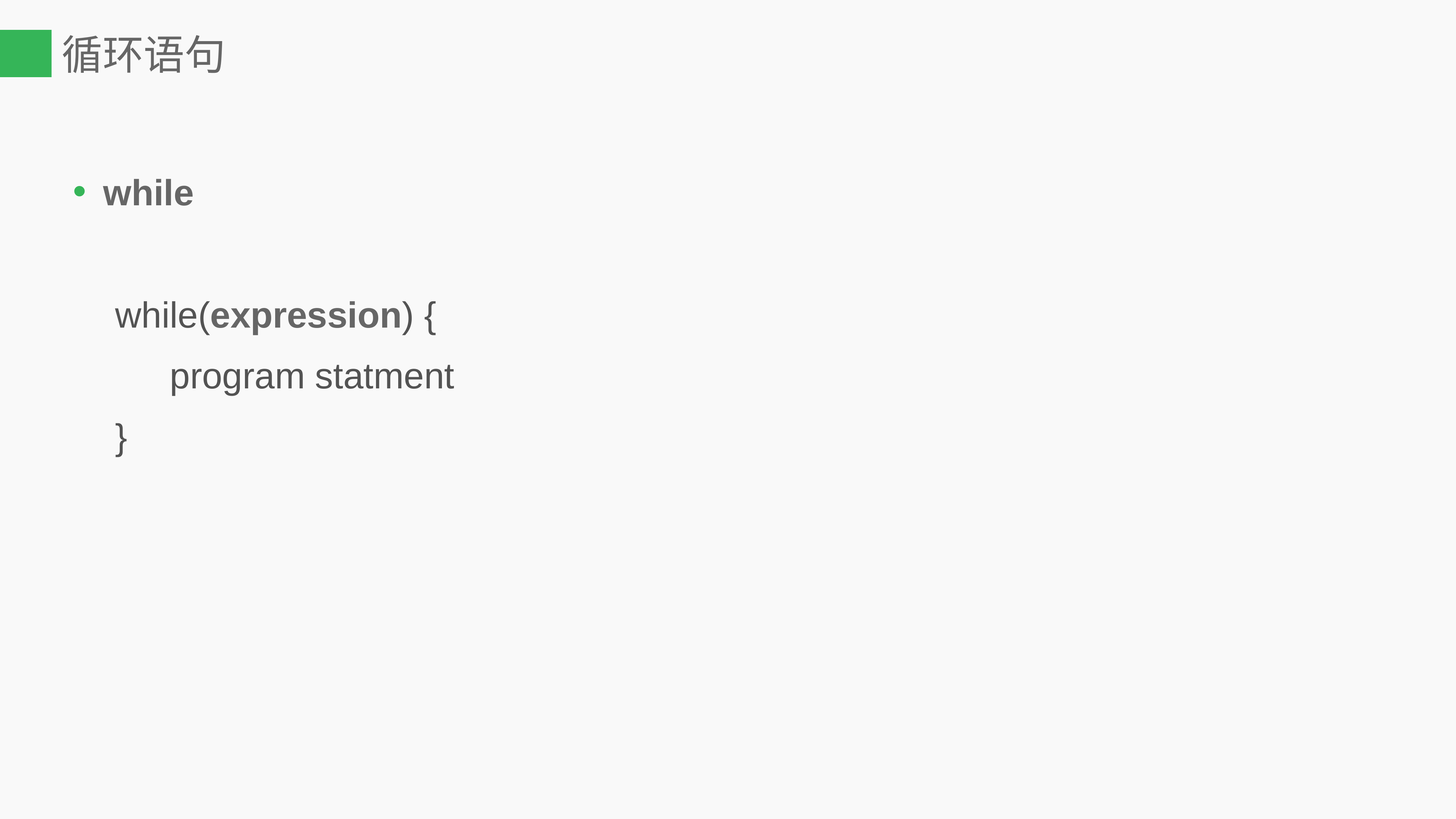

# 循环语句
while

while(expression) {
	program statment
}